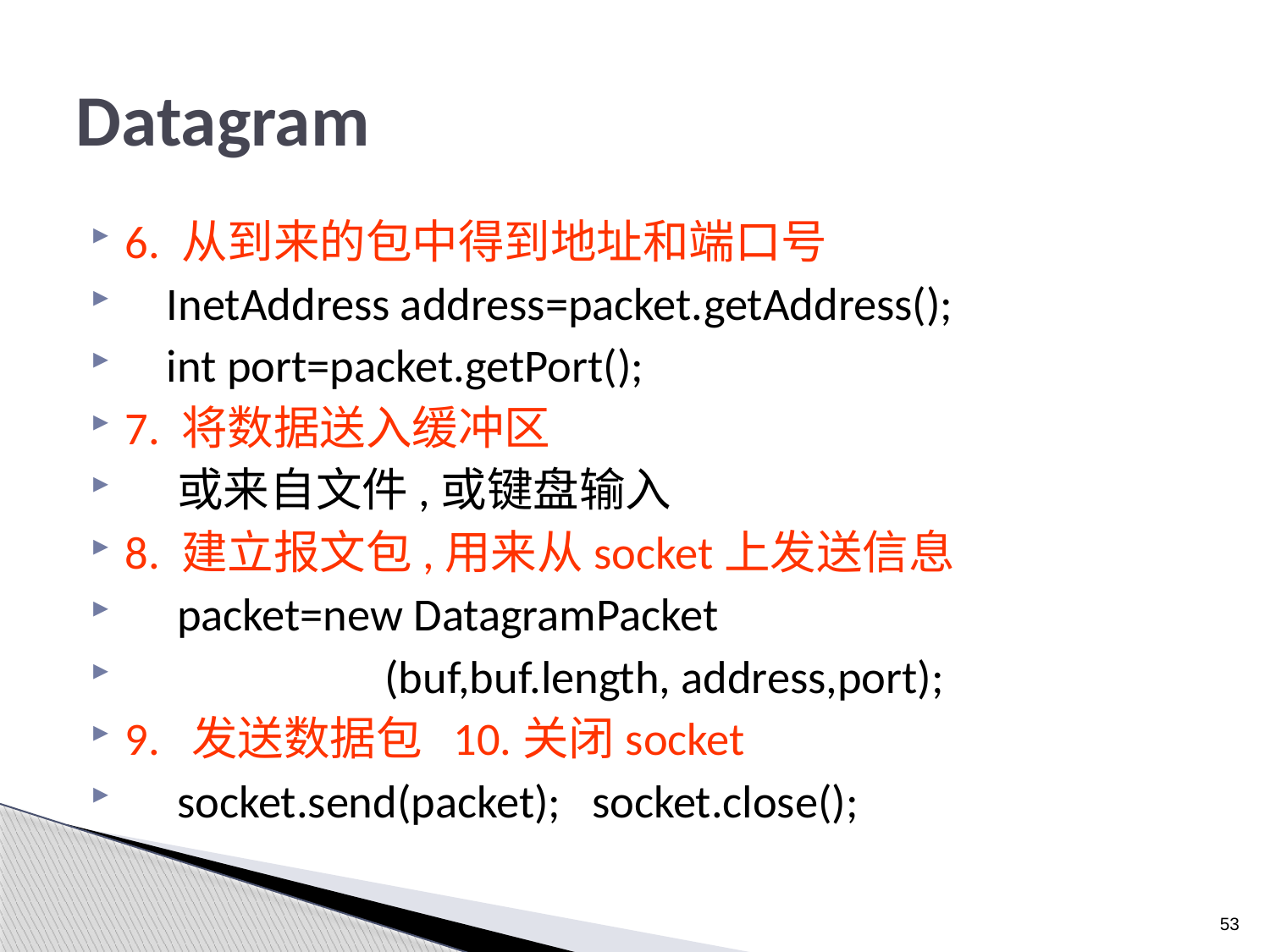

# Datagram
6. 从到来的包中得到地址和端口号
    InetAddress address=packet.getAddress();
    int port=packet.getPort();
7. 将数据送入缓冲区
    或来自文件,或键盘输入
8. 建立报文包,用来从socket上发送信息
     packet=new DatagramPacket
                         (buf,buf.length, address,port);
9.  发送数据包  10.关闭socket
     socket.send(packet);   socket.close();
53